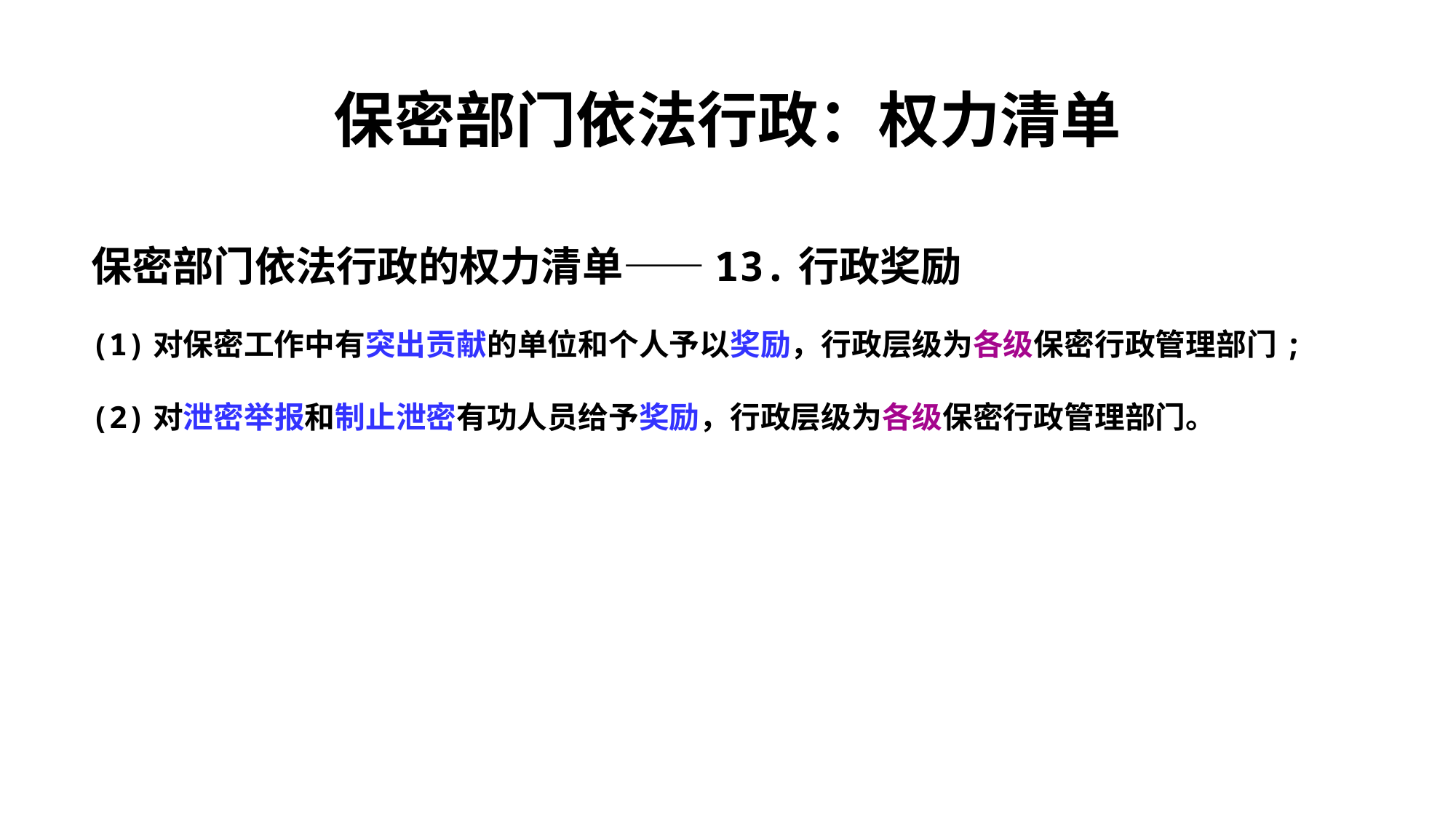

# 保密部门依法行政：权力清单
保密部门依法行政的权力清单——13.行政奖励
(1)对保密工作中有突出贡献的单位和个人予以奖励，行政层级为各级保密行政管理部门;
(2)对泄密举报和制止泄密有功人员给予奖励，行政层级为各级保密行政管理部门。